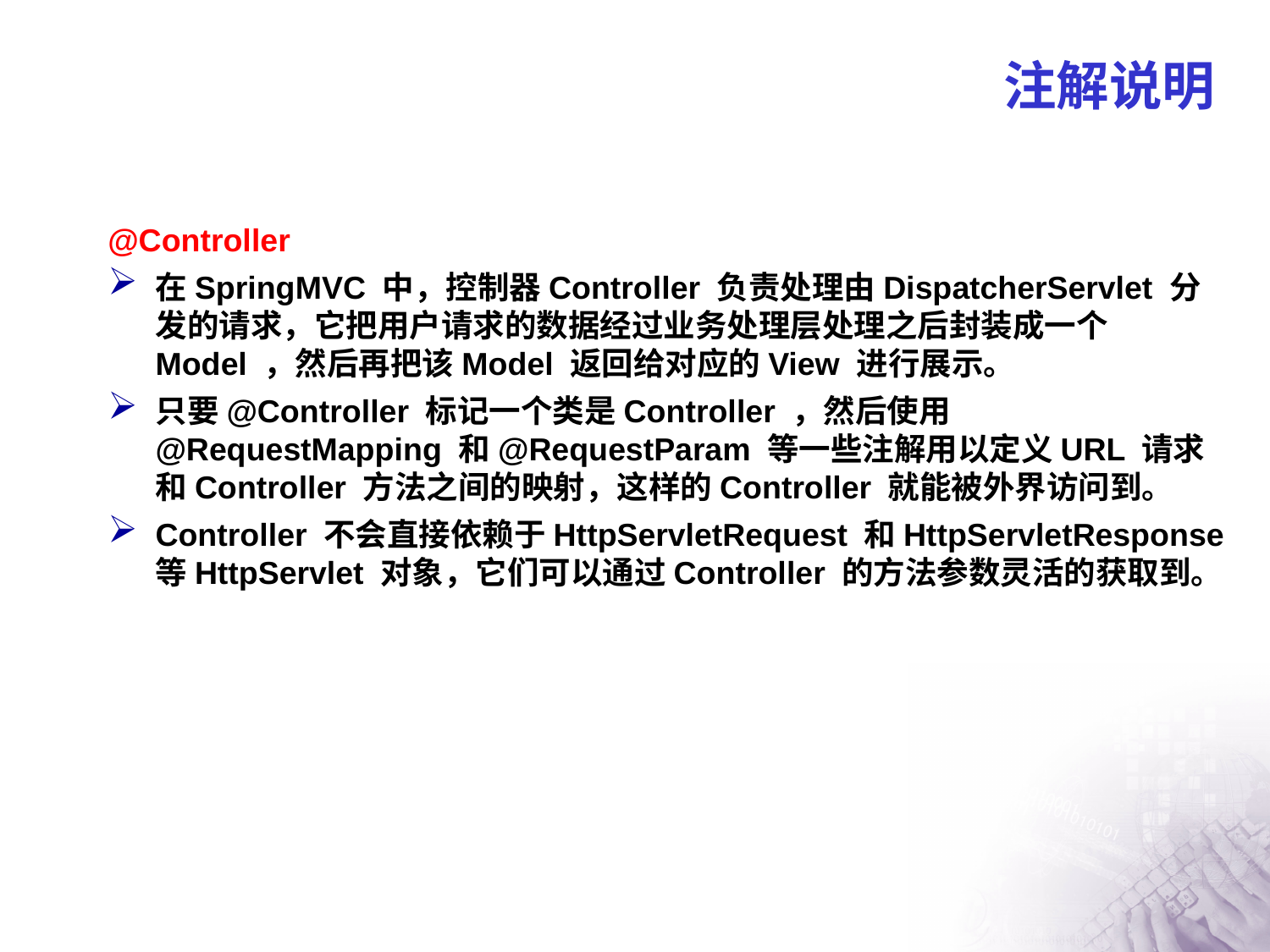

# 注解说明

@Controller
在SpringMVC 中，控制器Controller 负责处理由DispatcherServlet 分发的请求，它把用户请求的数据经过业务处理层处理之后封装成一个Model ，然后再把该Model 返回给对应的View 进行展示。
只要@Controller 标记一个类是Controller ，然后使用@RequestMapping 和@RequestParam 等一些注解用以定义URL 请求和Controller 方法之间的映射，这样的Controller 就能被外界访问到。
Controller 不会直接依赖于HttpServletRequest 和HttpServletResponse 等HttpServlet 对象，它们可以通过Controller 的方法参数灵活的获取到。